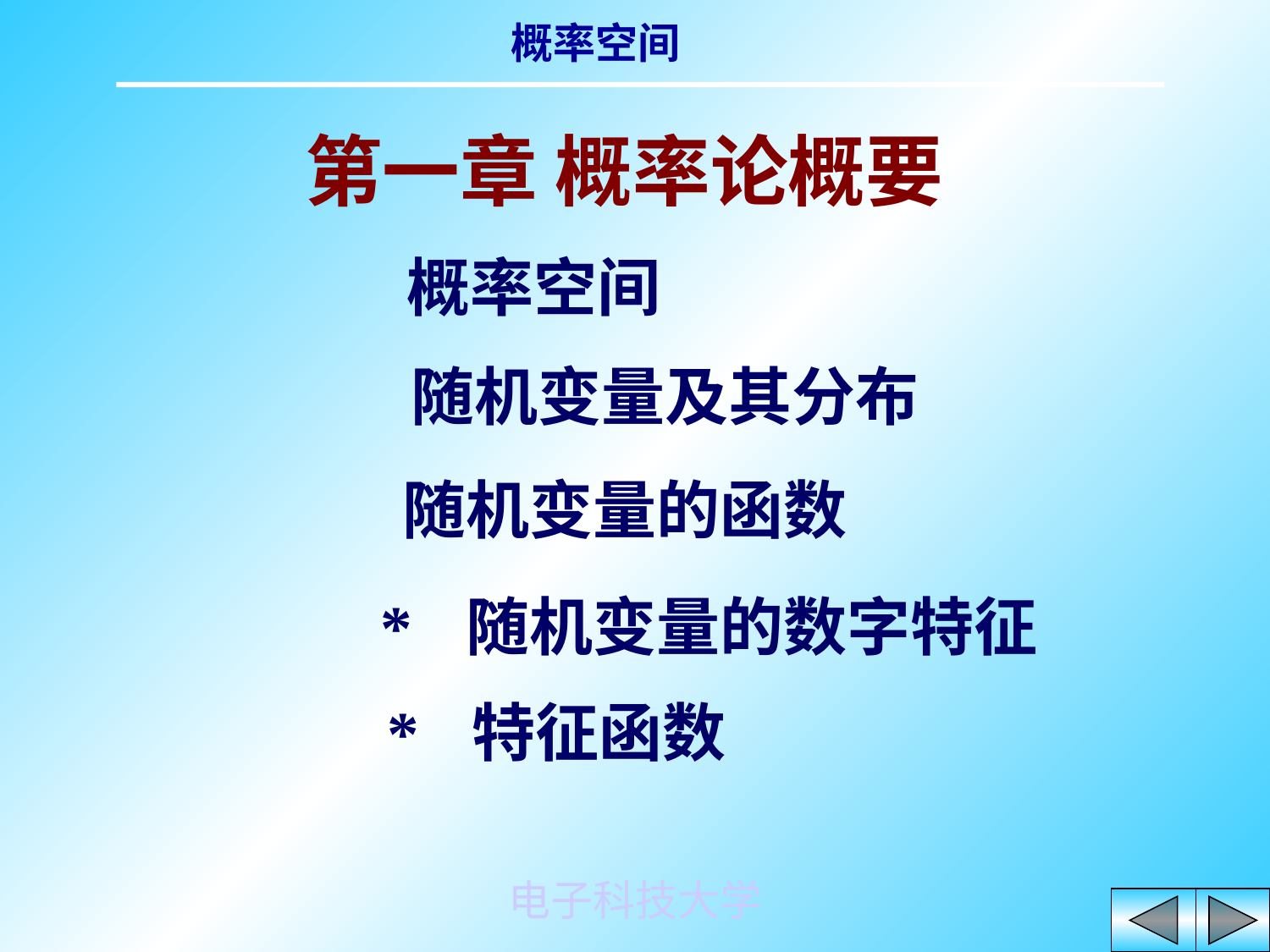

第一章 概率论概要
概率空间
# 随机变量及其分布
随机变量的函数
* 随机变量的数字特征
* 特征函数
电子科技大学